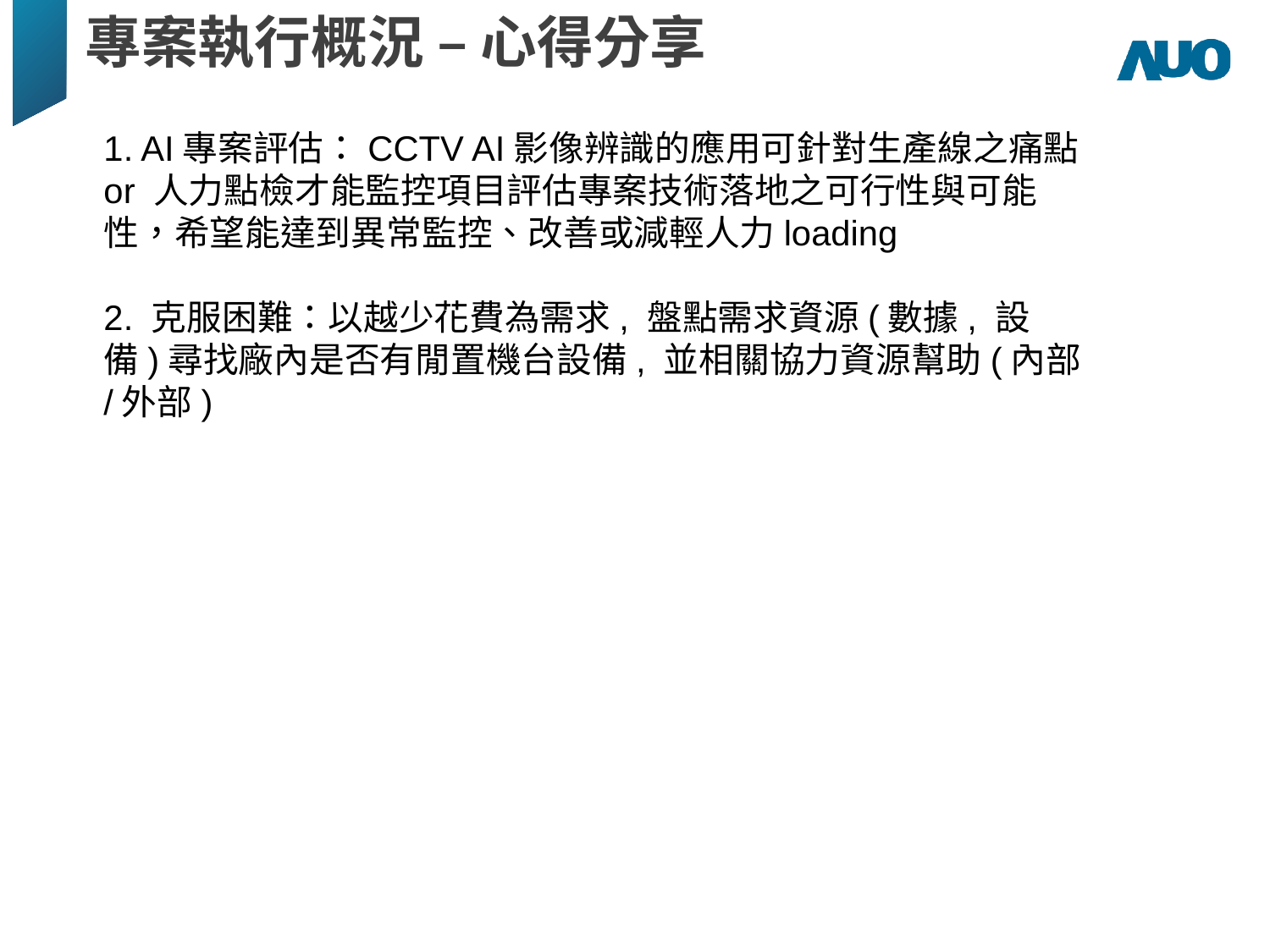

專案執行概況 – 心得分享
1. AI專案評估：CCTV AI影像辨識的應用可針對生產線之痛點 or 人力點檢才能監控項目評估專案技術落地之可行性與可能性，希望能達到異常監控、改善或減輕人力loading

2. 克服困難：以越少花費為需求, 盤點需求資源(數據, 設備)尋找廠內是否有閒置機台設備, 並相關協力資源幫助(內部/外部)